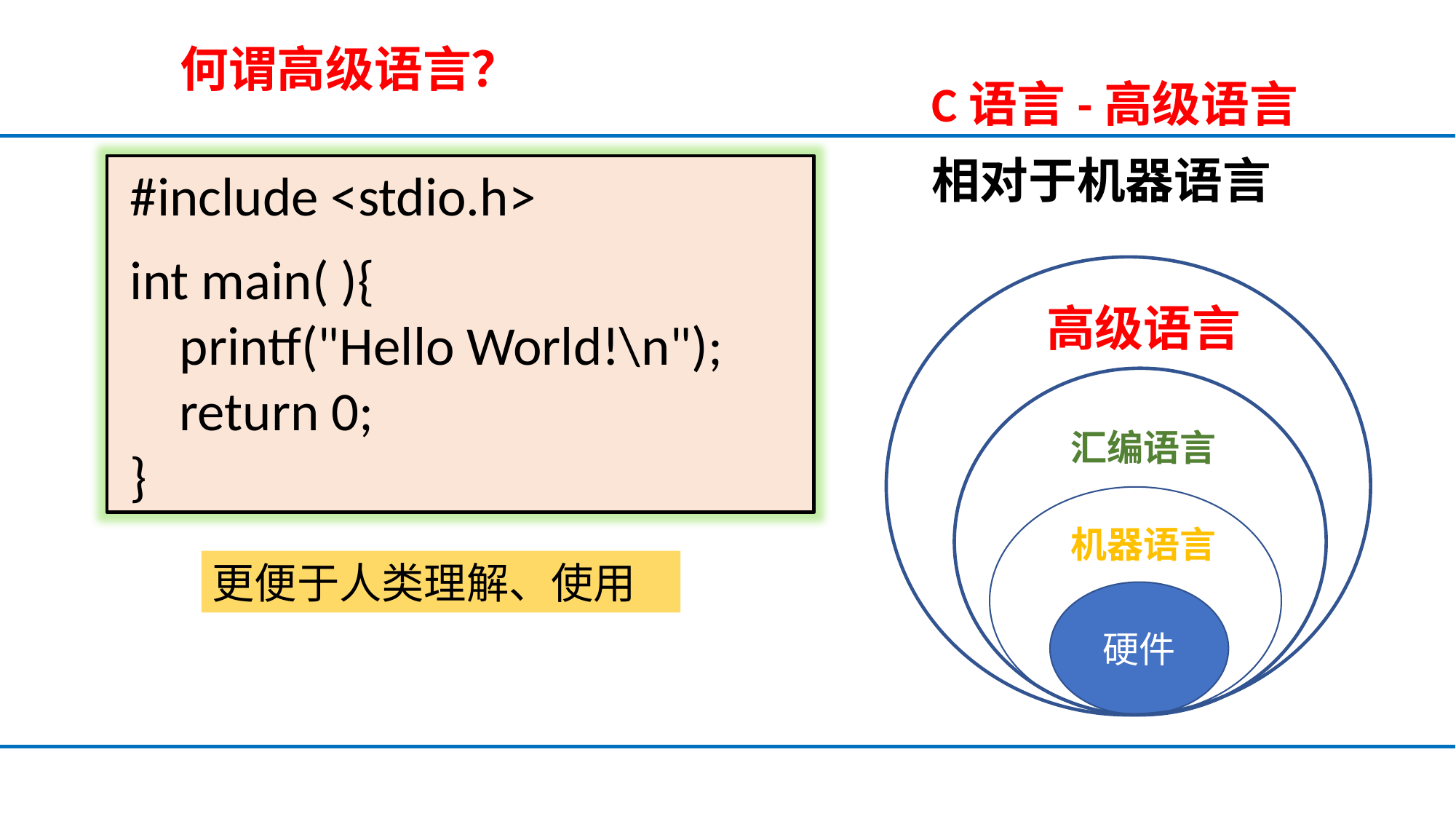

何谓高级语言？
C语言-高级语言

相对于机器语言
 #include <stdio.h>

 int main( ){
     printf("Hello World!\n");
     return 0;
 }

高级语言

汇编语言

机器语言
更便于人类理解、使用
硬件